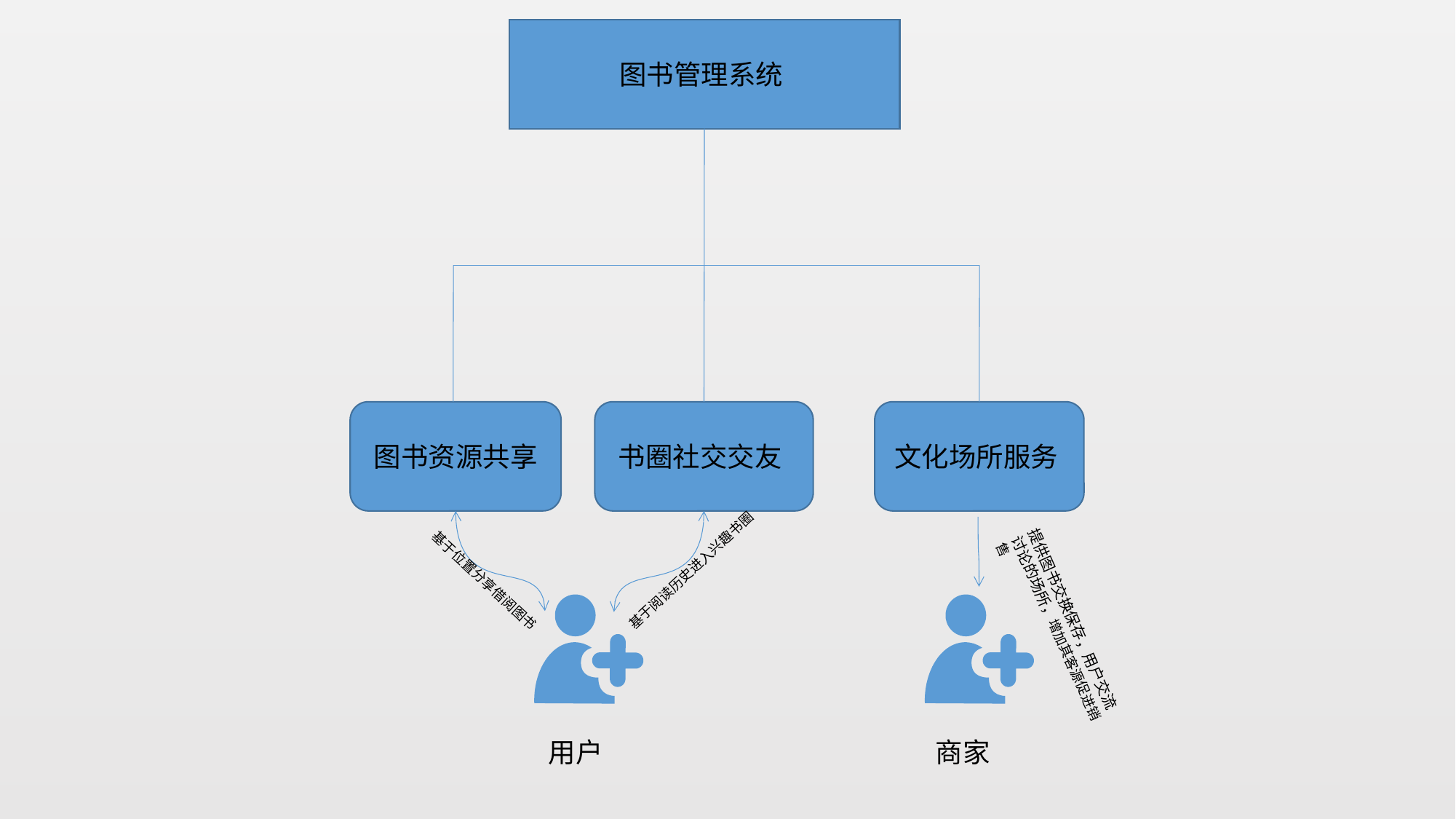

图书管理系统

图书资源共享
书圈社交交友
文化场所服务
提供图书交换保存，用户交流讨论的场所，增加其客源促进销售
基于阅读历史进入兴趣书圈
基于位置分享借阅图书

用户
商家